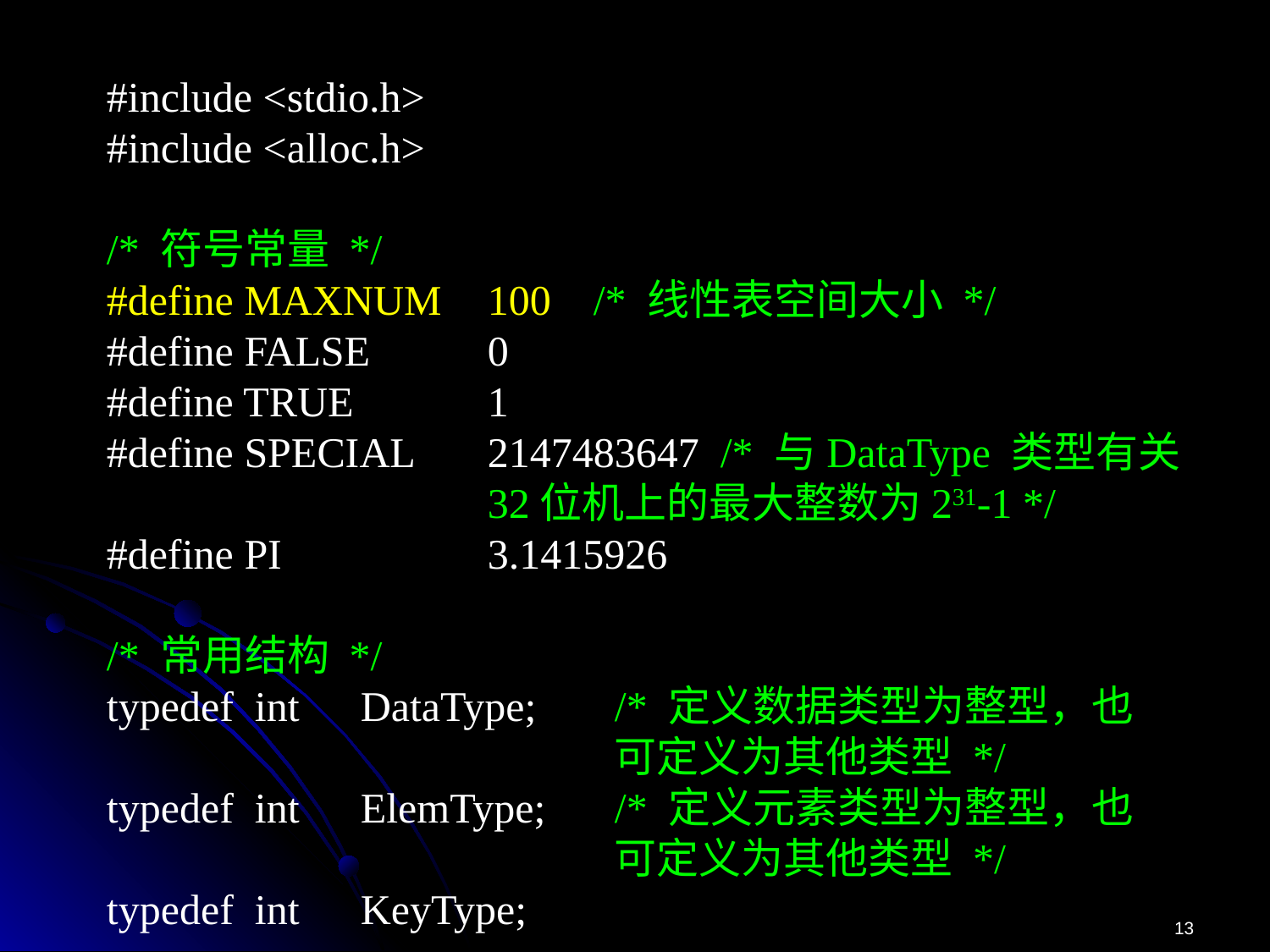

#include <stdio.h>
#include <alloc.h>

/* 符号常量 */
#define MAXNUM	100    /* 线性表空间大小 */
#define FALSE	0
#define TRUE		1
#define SPECIAL	2147483647  /* 与DataType 类型有关
			32位机上的最大整数为231-1 */
#define PI		3.1415926

/* 常用结构 */
typedef  int	DataType;	/* 定义数据类型为整型，也				可定义为其他类型 */
typedef  int	ElemType;	/* 定义元素类型为整型，也				可定义为其他类型 */
typedef  int	KeyType;

13